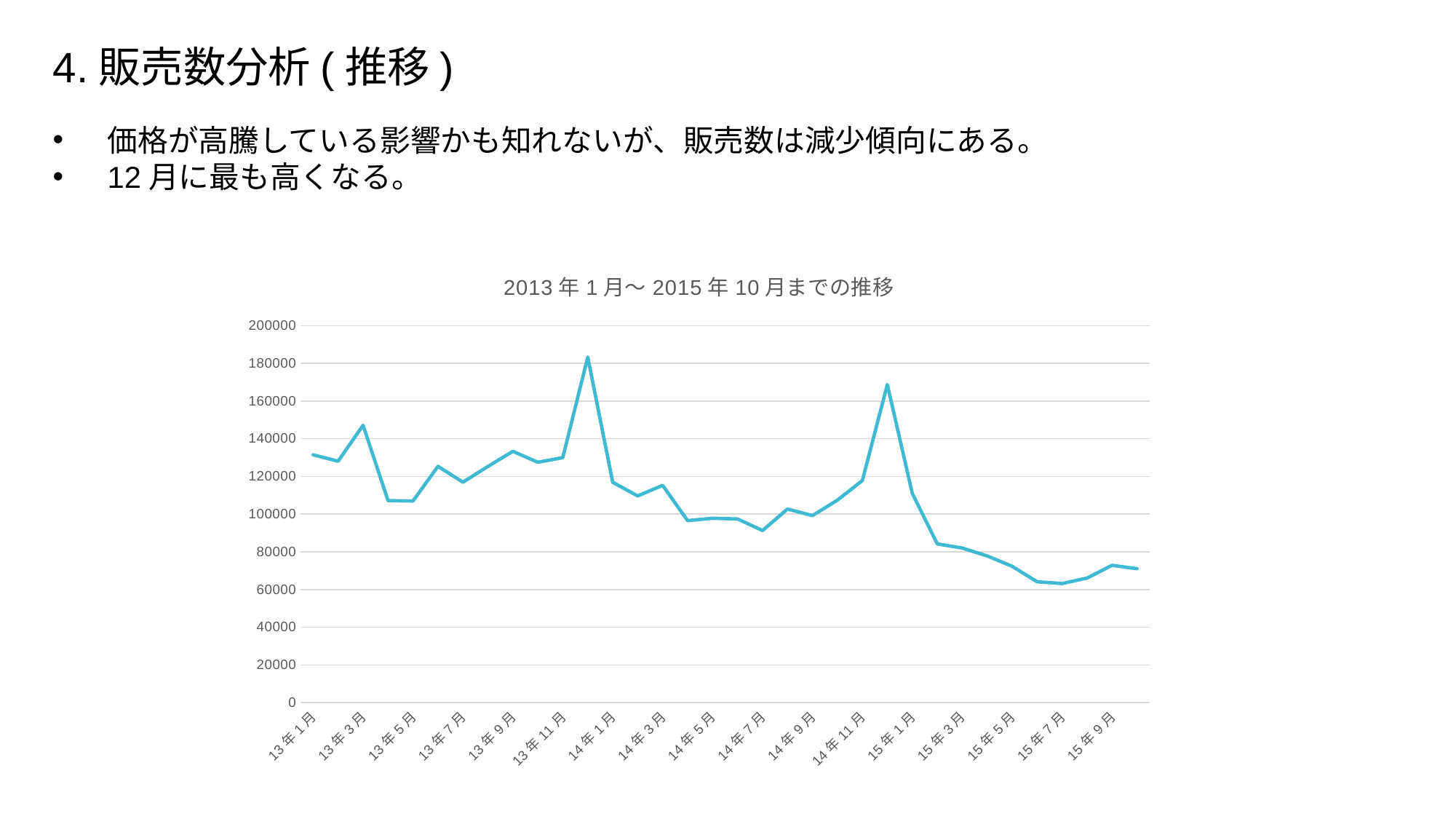

4.販売数分析(推移)
価格が高騰している影響かも知れないが、販売数は減少傾向にある。
12月に最も高くなる。

### Chart: 2013年1月〜2015年10月までの推移

| Category | item_cnt_day |
|---|---|
| 41275 | 131479.0 |
| 41306 | 128090.0 |
| 41334 | 147142.0 |
| 41365 | 107190.0 |
| 41395 | 106970.0 |
| 41426 | 125381.0 |
| 41456 | 116966.0 |
| 41487 | 125291.0 |
| 41518 | 133332.0 |
| 41548 | 127541.0 |
| 41579 | 130009.0 |
| 41609 | 183342.0 |
| 41640 | 116899.0 |
| 41671 | 109687.0 |
| 41699 | 115297.0 |
| 41730 | 96556.0 |
| 41760 | 97790.0 |
| 41791 | 97429.0 |
| 41821 | 91280.0 |
| 41852 | 102721.0 |
| 41883 | 99208.0 |
| 41913 | 107422.0 |
| 41944 | 117845.0 |
| 41974 | 168755.0 |
| 42005 | 110971.0 |
| 42036 | 84198.0 |
| 42064 | 82014.0 |
| 42095 | 77827.0 |
| 42125 | 72295.0 |
| 42156 | 64114.0 |
| 42186 | 63187.0 |
| 42217 | 66079.0 |
| 42248 | 72843.0 |
| 42278 | 71056.0 |